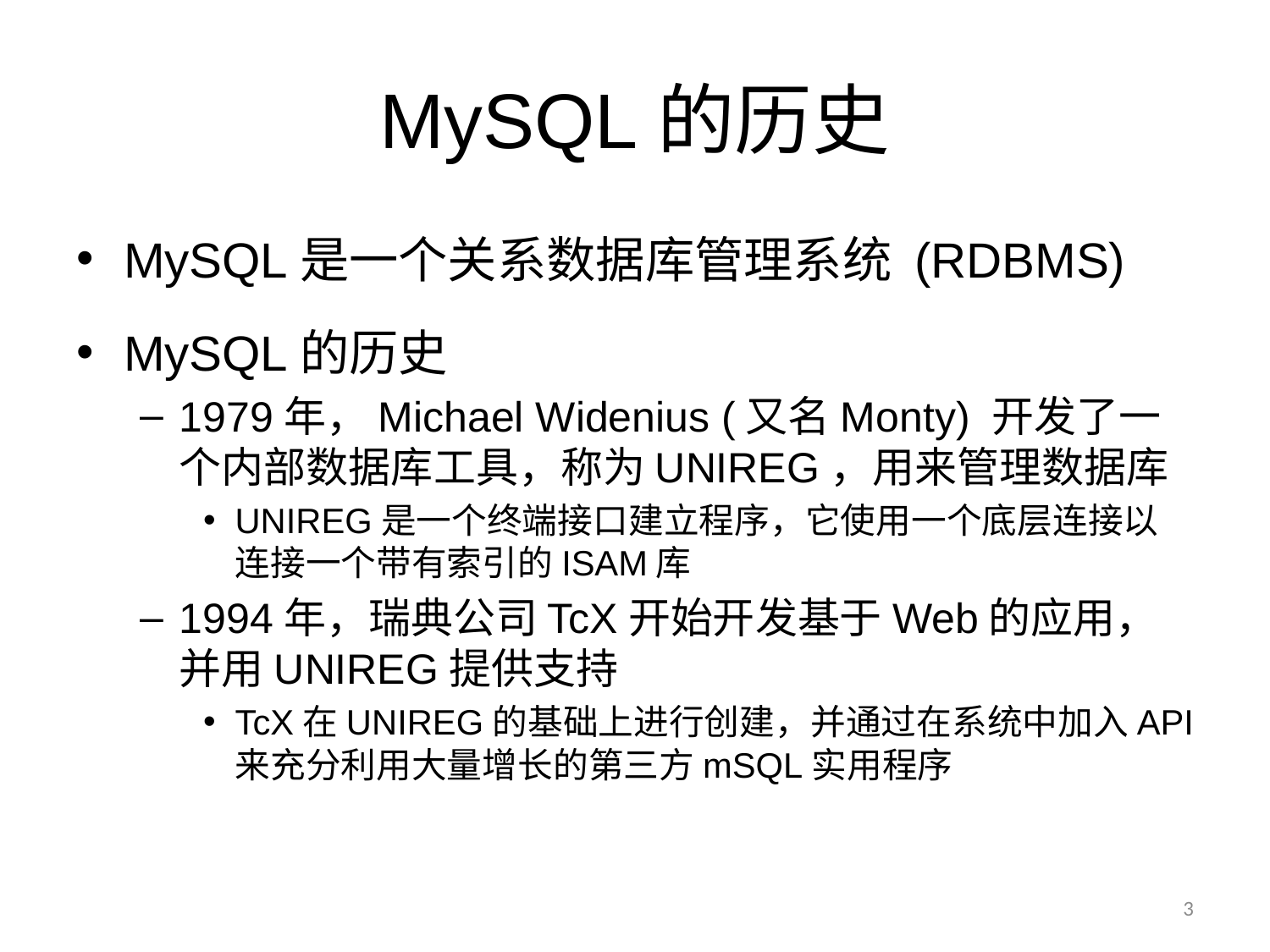

# MySQL的历史
MySQL是一个关系数据库管理系统 (RDBMS)

MySQL的历史
1979年，Michael Widenius (又名Monty) 开发了一个内部数据库工具，称为UNIREG，用来管理数据库
UNIREG是一个终端接口建立程序，它使用一个底层连接以连接一个带有索引的ISAM库
1994年，瑞典公司TcX开始开发基于Web的应用，并用UNIREG提供支持
TcX在UNIREG的基础上进行创建，并通过在系统中加入API来充分利用大量增长的第三方mSQL实用程序
3